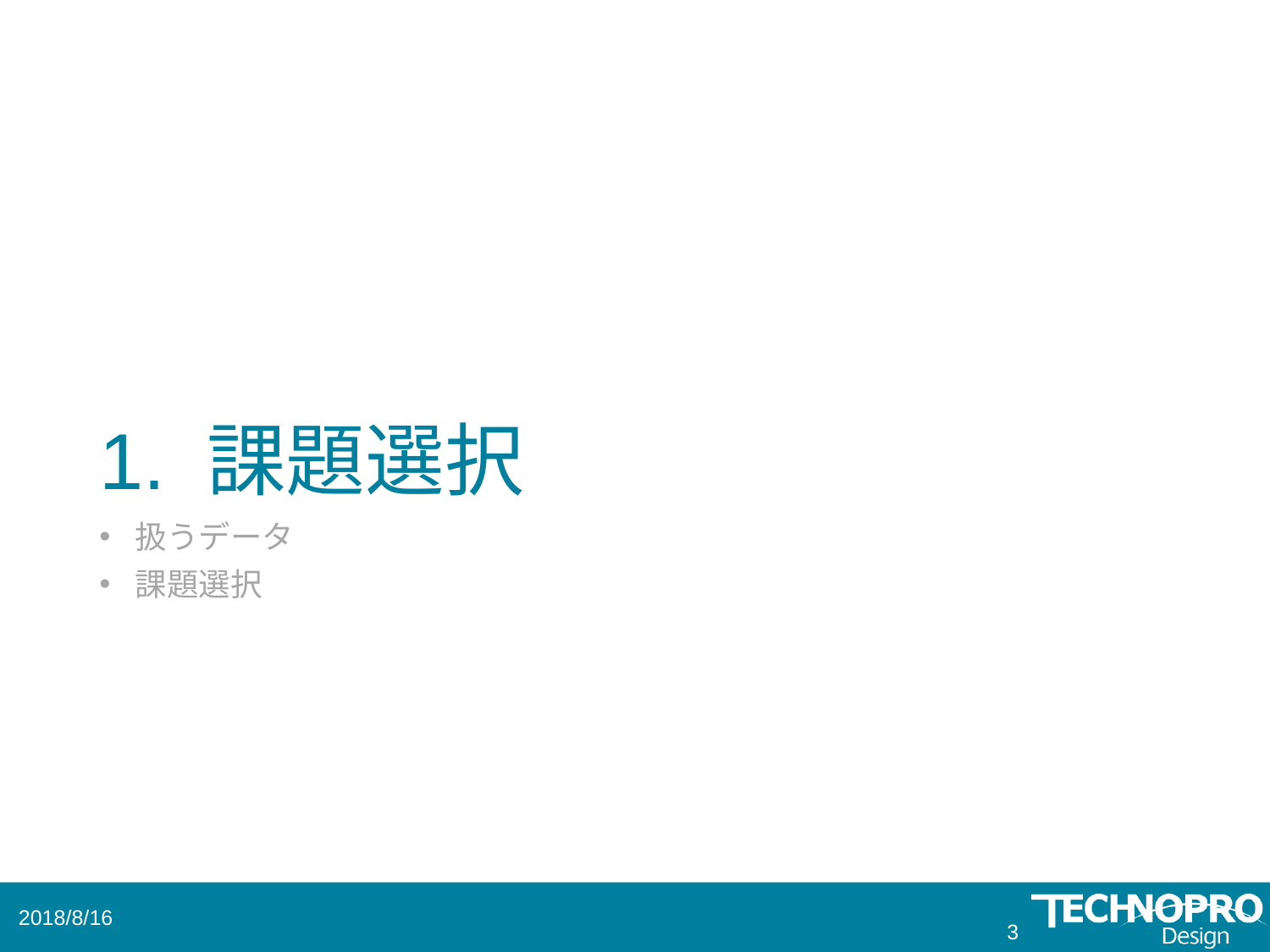

# 1. 課題選択
扱うデータ
課題選択
2018/8/16
3